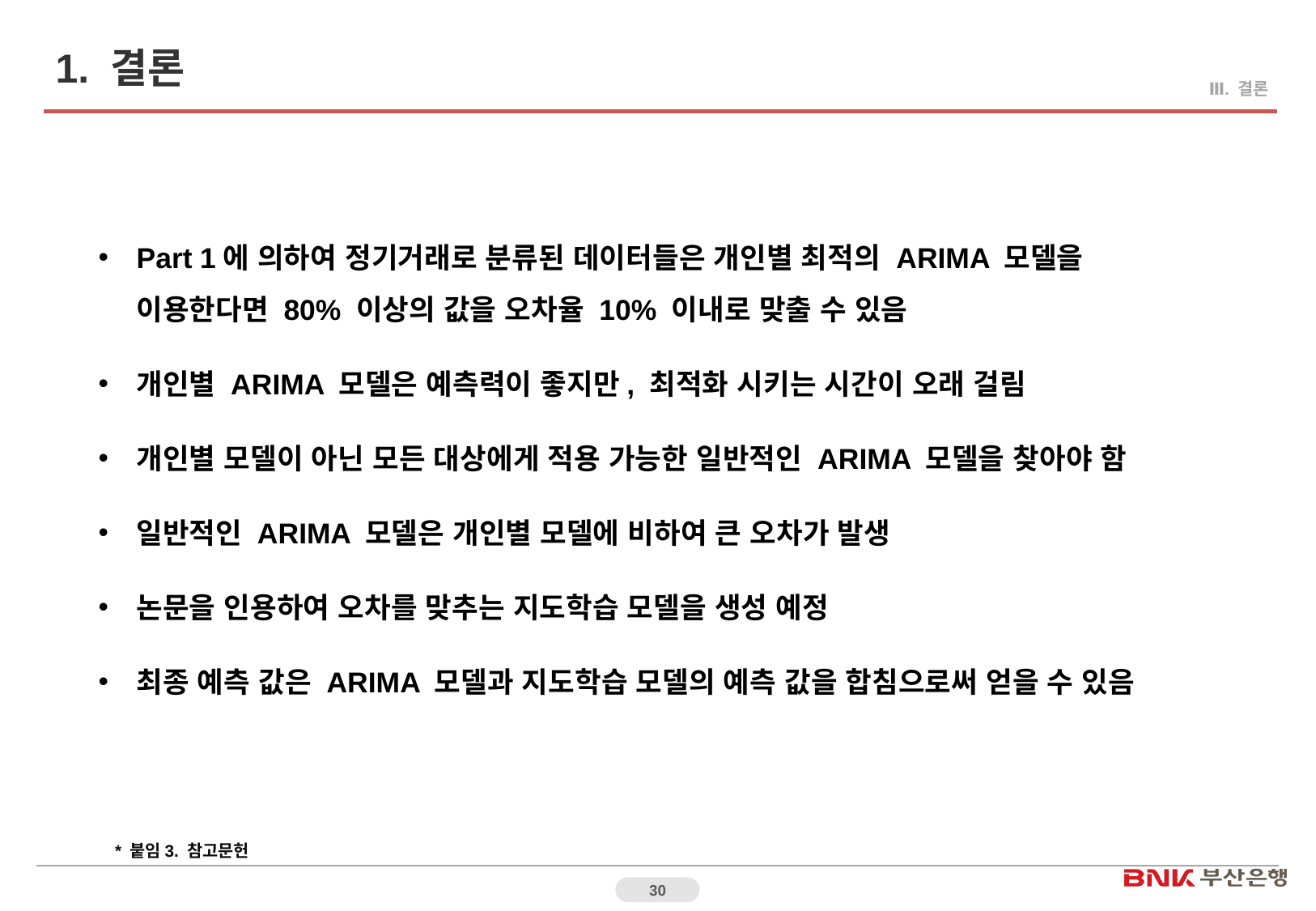

1. 결론
Ⅲ. 결론

2. 향후 과제
Ⅲ. 결론
Part 1에 의하여 정기거래로 분류된 데이터들은 개인별 최적의 ARIMA 모델을 이용한다면 80% 이상의 값을 오차율 10% 이내로 맞출 수 있음
개인별 ARIMA 모델은 예측력이 좋지만, 최적화 시키는 시간이 오래 걸림
개인별 모델이 아닌 모든 대상에게 적용 가능한 일반적인 ARIMA 모델을 찾아야 함
일반적인 ARIMA 모델은 개인별 모델에 비하여 큰 오차가 발생
논문을 인용하여 오차를 맞추는 지도학습 모델을 생성 예정
최종 예측 값은 ARIMA 모델과 지도학습 모델의 예측 값을 합침으로써 얻을 수 있음
* 붙임3. 참고문헌